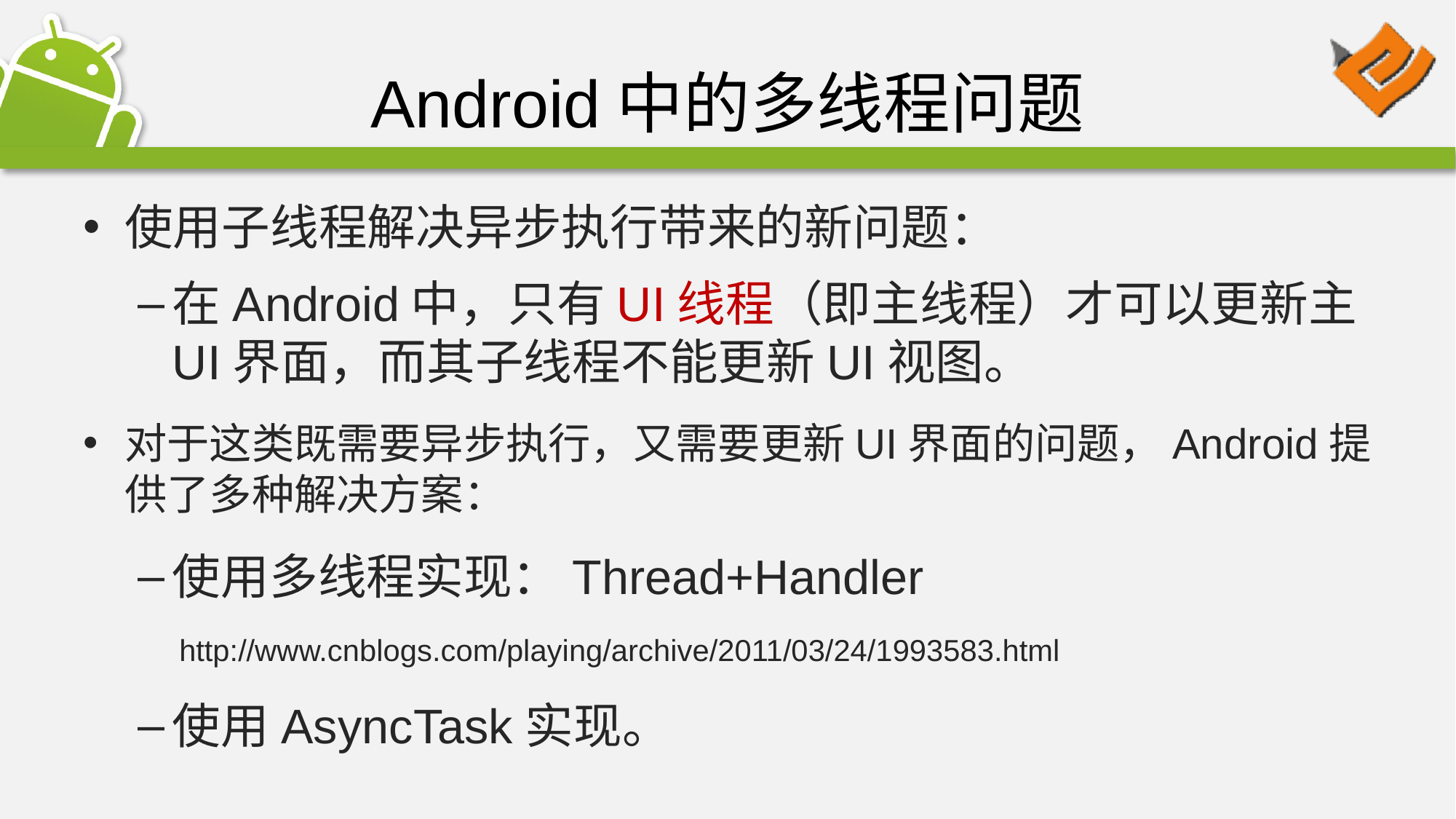

# Android中的多线程问题
使用子线程解决异步执行带来的新问题：
在Android中，只有UI线程（即主线程）才可以更新主UI界面，而其子线程不能更新UI视图。
对于这类既需要异步执行，又需要更新UI界面的问题，Android提供了多种解决方案：
使用多线程实现：Thread+Handler
http://www.cnblogs.com/playing/archive/2011/03/24/1993583.html
使用AsyncTask实现。